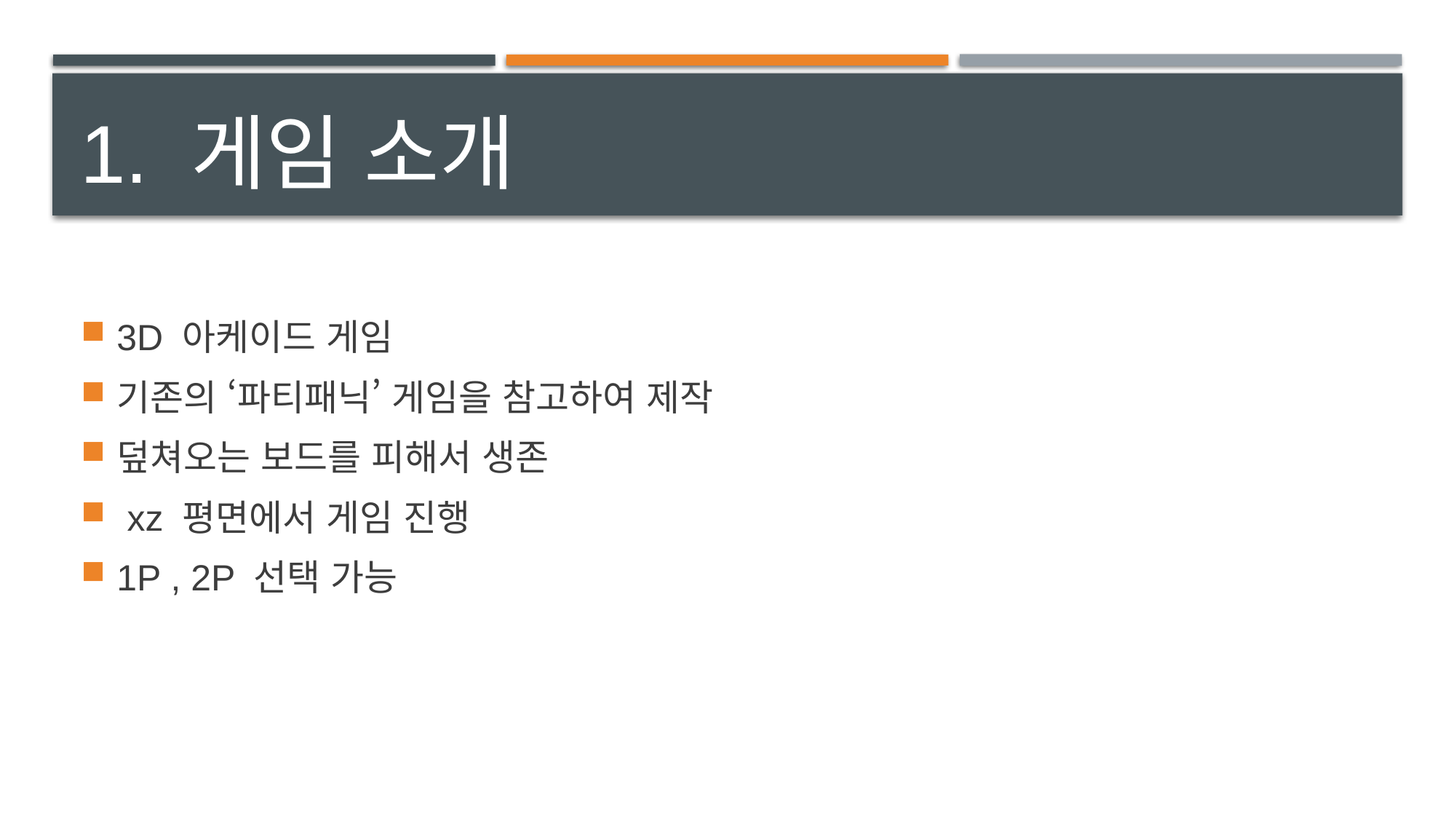

# 1. 게임 소개
3D 아케이드 게임
기존의 ‘파티패닉’ 게임을 참고하여 제작
덮쳐오는 보드를 피해서 생존
 xz 평면에서 게임 진행
1P , 2P 선택 가능